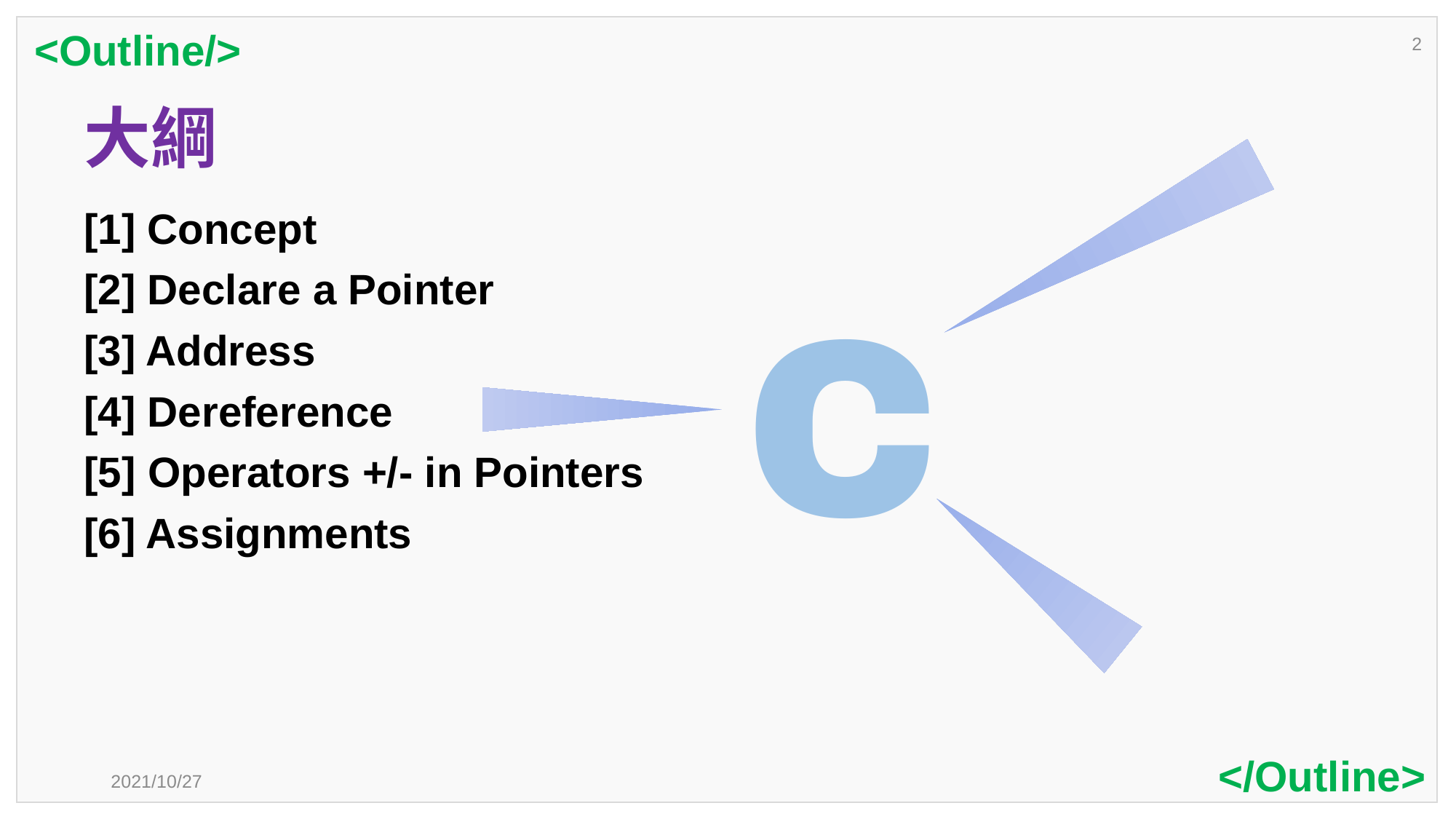

<Outline/>
2

# 大綱
[1] Concept
[2] Declare a Pointer
[3] Address
[4] Dereference
[5] Operators +/- in Pointers
[6] Assignments
C

</Outline>
2021/10/27